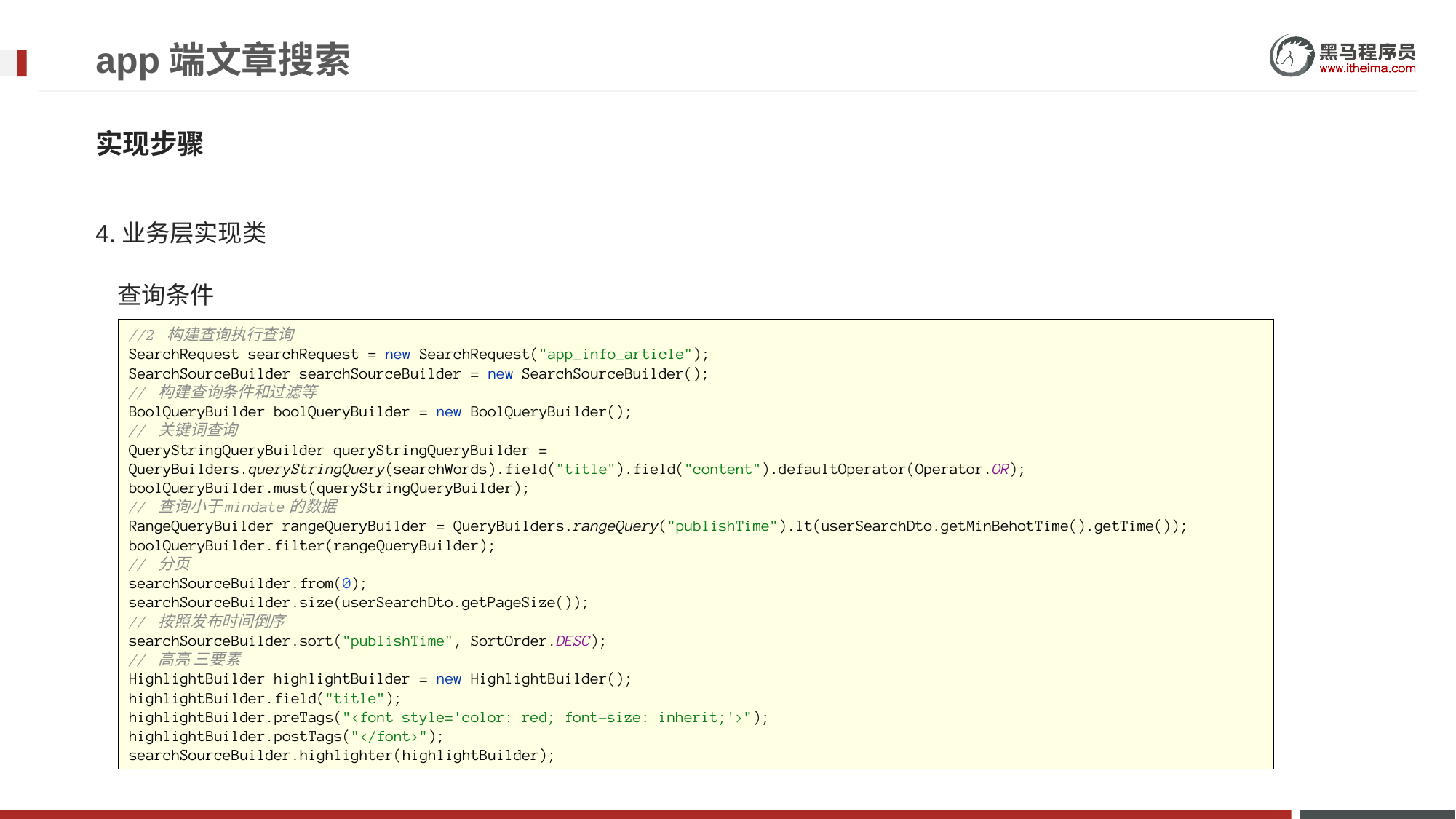

# app端文章搜索
实现步骤
4.业务层实现类
查询条件
//2 构建查询执行查询
SearchRequest searchRequest = new SearchRequest("app_info_article");
SearchSourceBuilder searchSourceBuilder = new SearchSourceBuilder();
// 构建查询条件和过滤等
BoolQueryBuilder boolQueryBuilder = new BoolQueryBuilder();
// 关键词查询
QueryStringQueryBuilder queryStringQueryBuilder = QueryBuilders.queryStringQuery(searchWords).field("title").field("content").defaultOperator(Operator.OR);
boolQueryBuilder.must(queryStringQueryBuilder);
// 查询小于mindate的数据
RangeQueryBuilder rangeQueryBuilder = QueryBuilders.rangeQuery("publishTime").lt(userSearchDto.getMinBehotTime().getTime());
boolQueryBuilder.filter(rangeQueryBuilder);
// 分页
searchSourceBuilder.from(0);
searchSourceBuilder.size(userSearchDto.getPageSize());
// 按照发布时间倒序
searchSourceBuilder.sort("publishTime", SortOrder.DESC);
// 高亮 三要素
HighlightBuilder highlightBuilder = new HighlightBuilder();
highlightBuilder.field("title");
highlightBuilder.preTags("<font style='color: red; font-size: inherit;'>");
highlightBuilder.postTags("</font>");
searchSourceBuilder.highlighter(highlightBuilder);